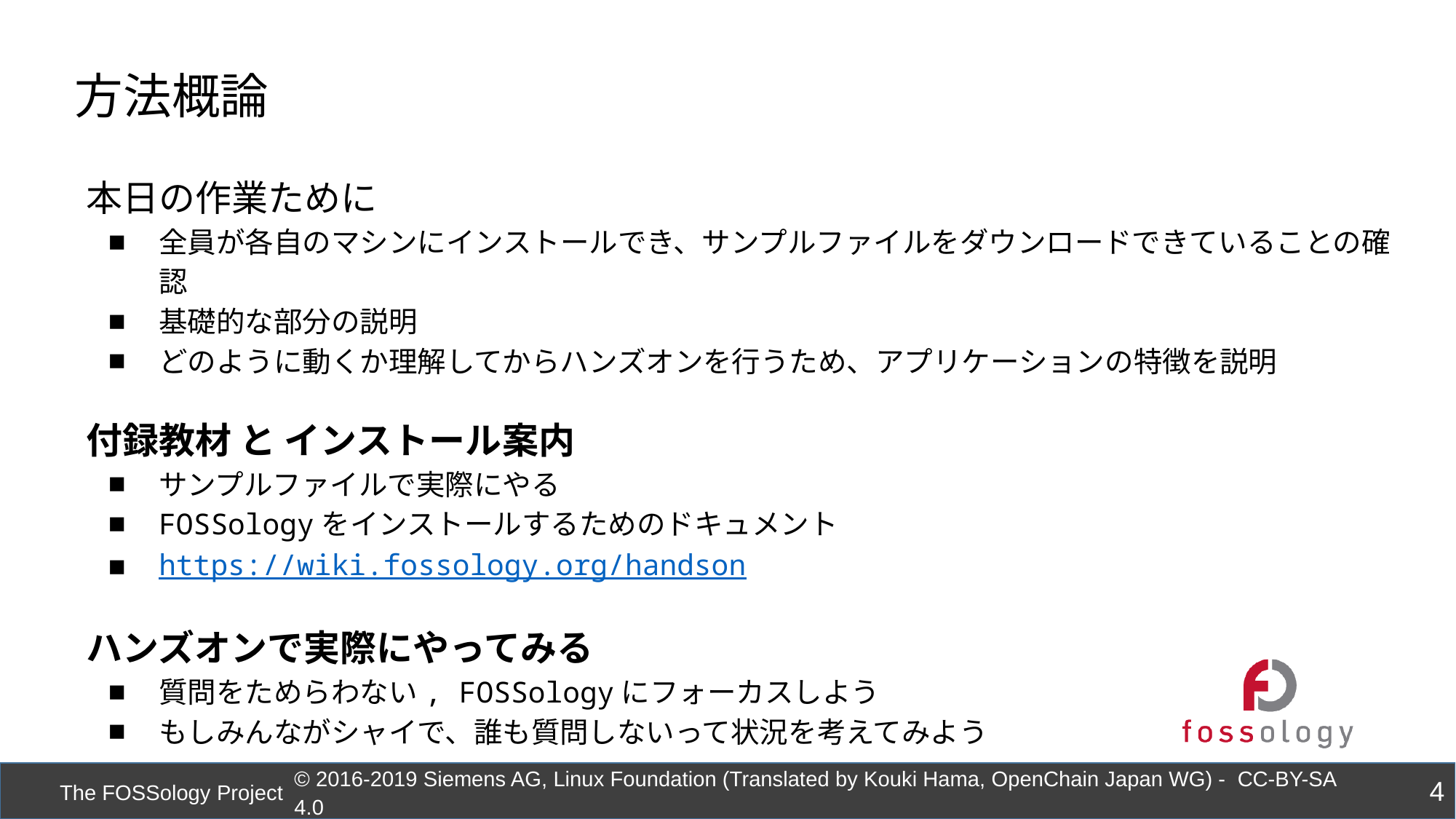

方法概論
本日の作業ために
全員が各自のマシンにインストールでき、サンプルファイルをダウンロードできていることの確認
基礎的な部分の説明
どのように動くか理解してからハンズオンを行うため、アプリケーションの特徴を説明

付録教材 と インストール案内
サンプルファイルで実際にやる
FOSSologyをインストールするためのドキュメント
https://wiki.fossology.org/handson

ハンズオンで実際にやってみる
質問をためらわない, FOSSologyにフォーカスしよう
もしみんながシャイで、誰も質問しないって状況を考えてみよう